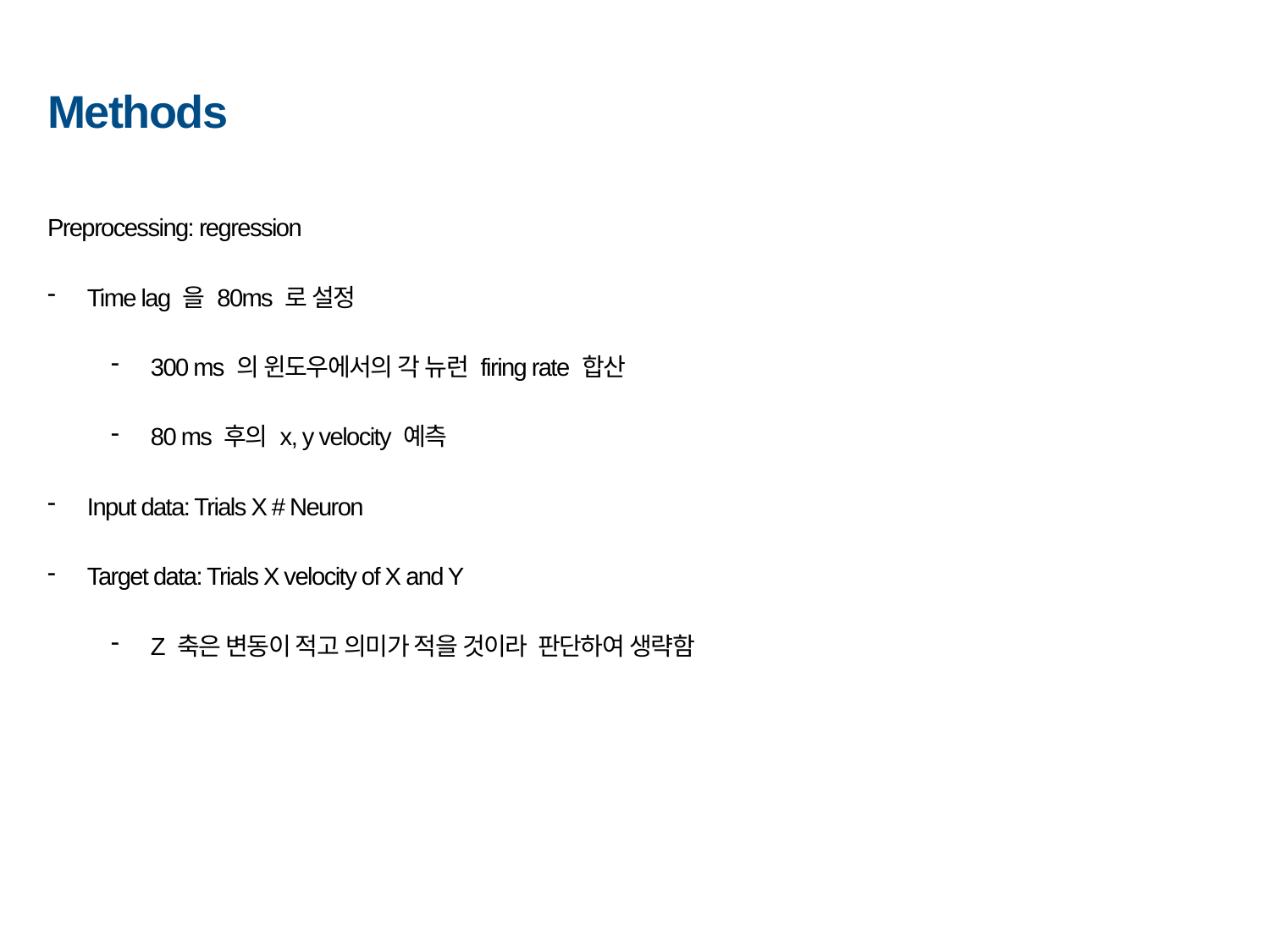

Methods
Preprocessing: regression
Time lag 을 80ms 로 설정
300 ms 의 윈도우에서의 각 뉴런 firing rate 합산
80 ms 후의 x, y velocity 예측
Input data: Trials X # Neuron
Target data: Trials X velocity of X and Y
Z 축은 변동이 적고 의미가 적을 것이라  판단하여 생략함